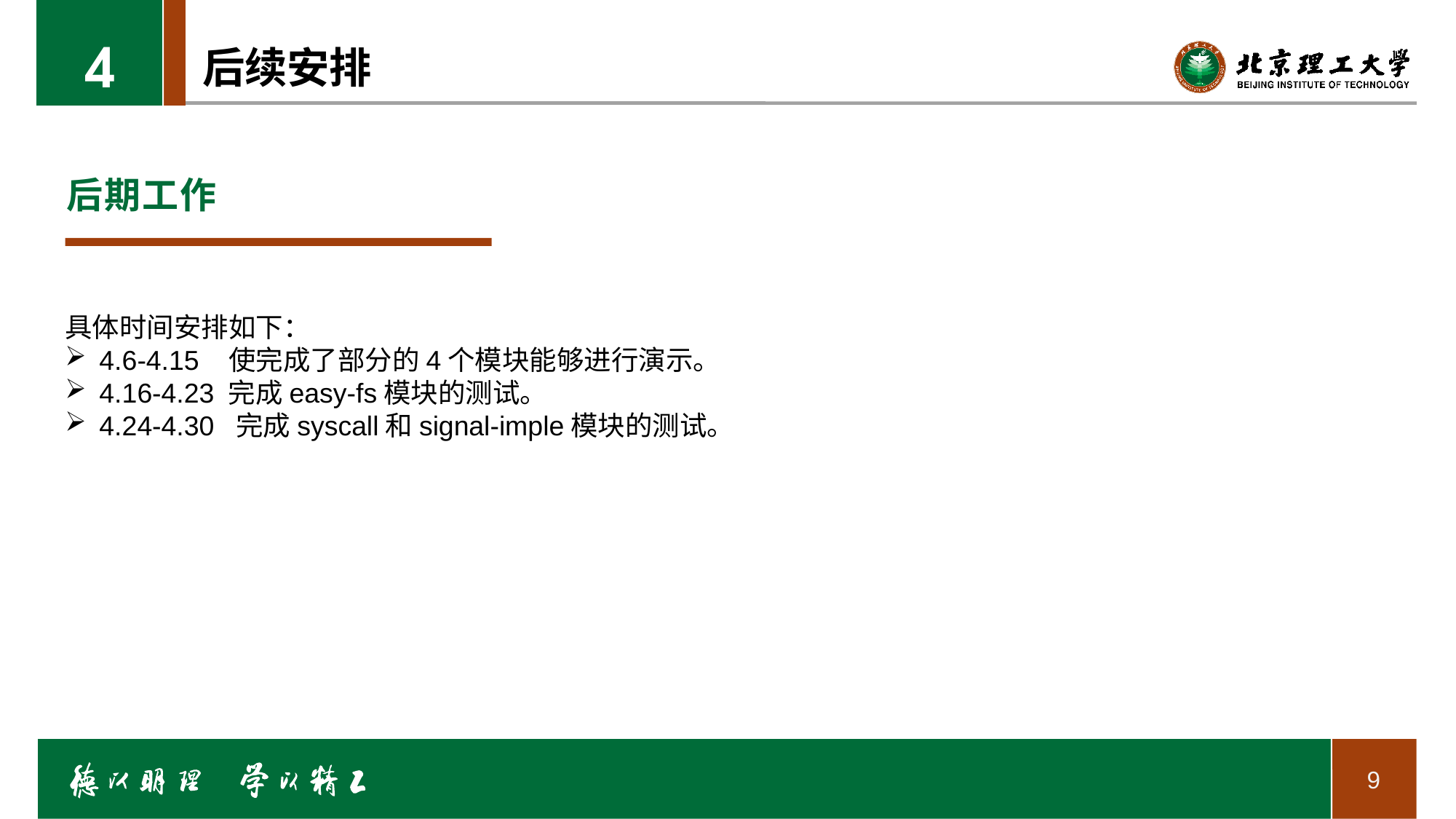

4
# 后续安排
后期工作

具体时间安排如下：
4.6-4.15   使完成了部分的4个模块能够进行演示。
4.16-4.23 完成easy-fs模块的测试。
4.24-4.30  完成syscall和signal-imple模块的测试。